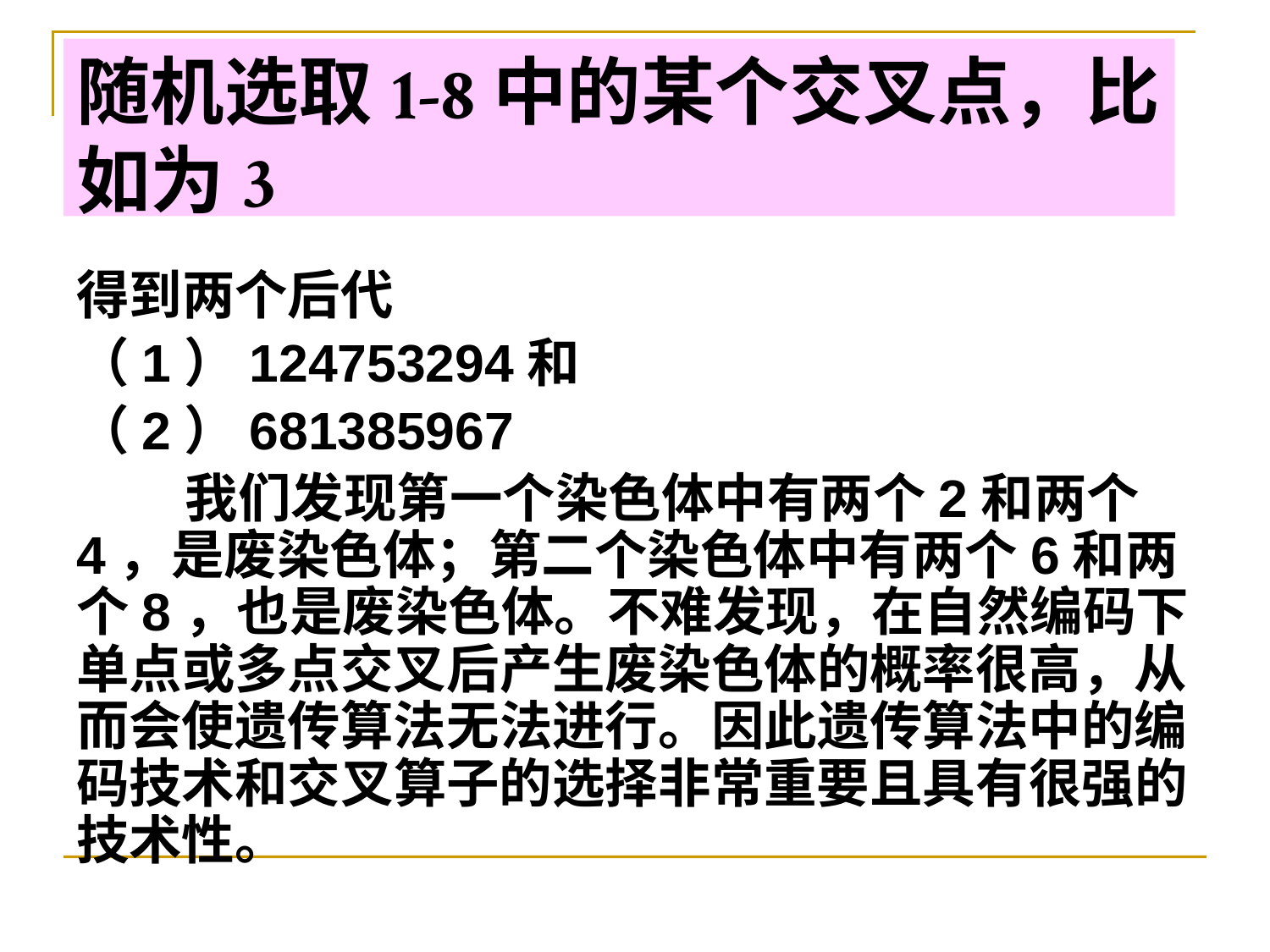

# 随机选取1-8中的某个交叉点，比如为3
得到两个后代
（1）124753294和
（2）681385967
        我们发现第一个染色体中有两个2和两个4，是废染色体；第二个染色体中有两个6和两个8，也是废染色体。不难发现，在自然编码下单点或多点交叉后产生废染色体的概率很高，从而会使遗传算法无法进行。因此遗传算法中的编码技术和交叉算子的选择非常重要且具有很强的技术性。